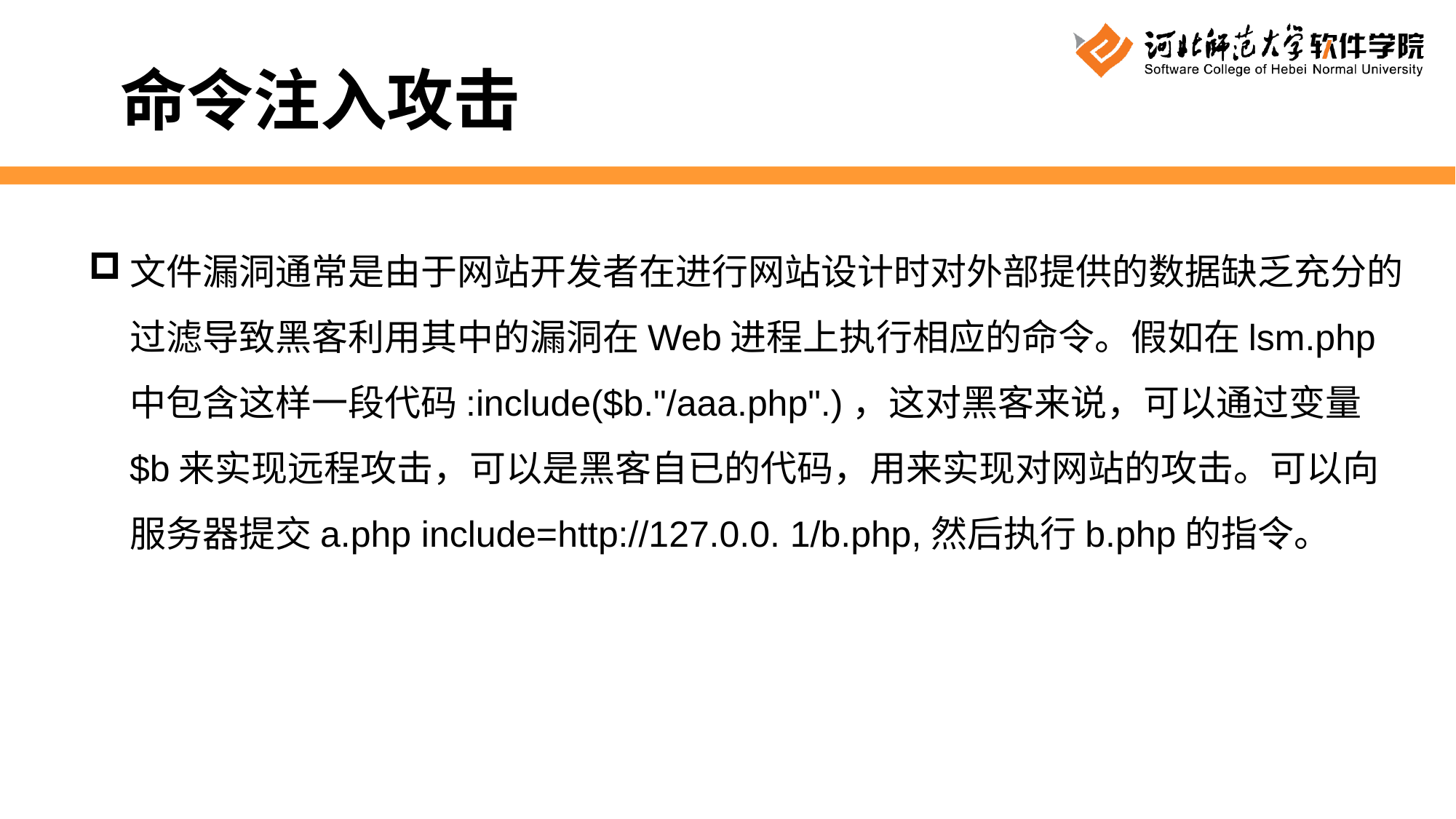

命令注入攻击
文件漏洞通常是由于网站开发者在进行网站设计时对外部提供的数据缺乏充分的过滤导致黑客利用其中的漏洞在Web进程上执行相应的命令。假如在lsm.php中包含这样一段代码:include($b."/aaa.php".)，这对黑客来说，可以通过变量$b来实现远程攻击，可以是黑客自已的代码，用来实现对网站的攻击。可以向服务器提交a.php include=http://127.0.0. 1/b.php,然后执行b.php的指令。